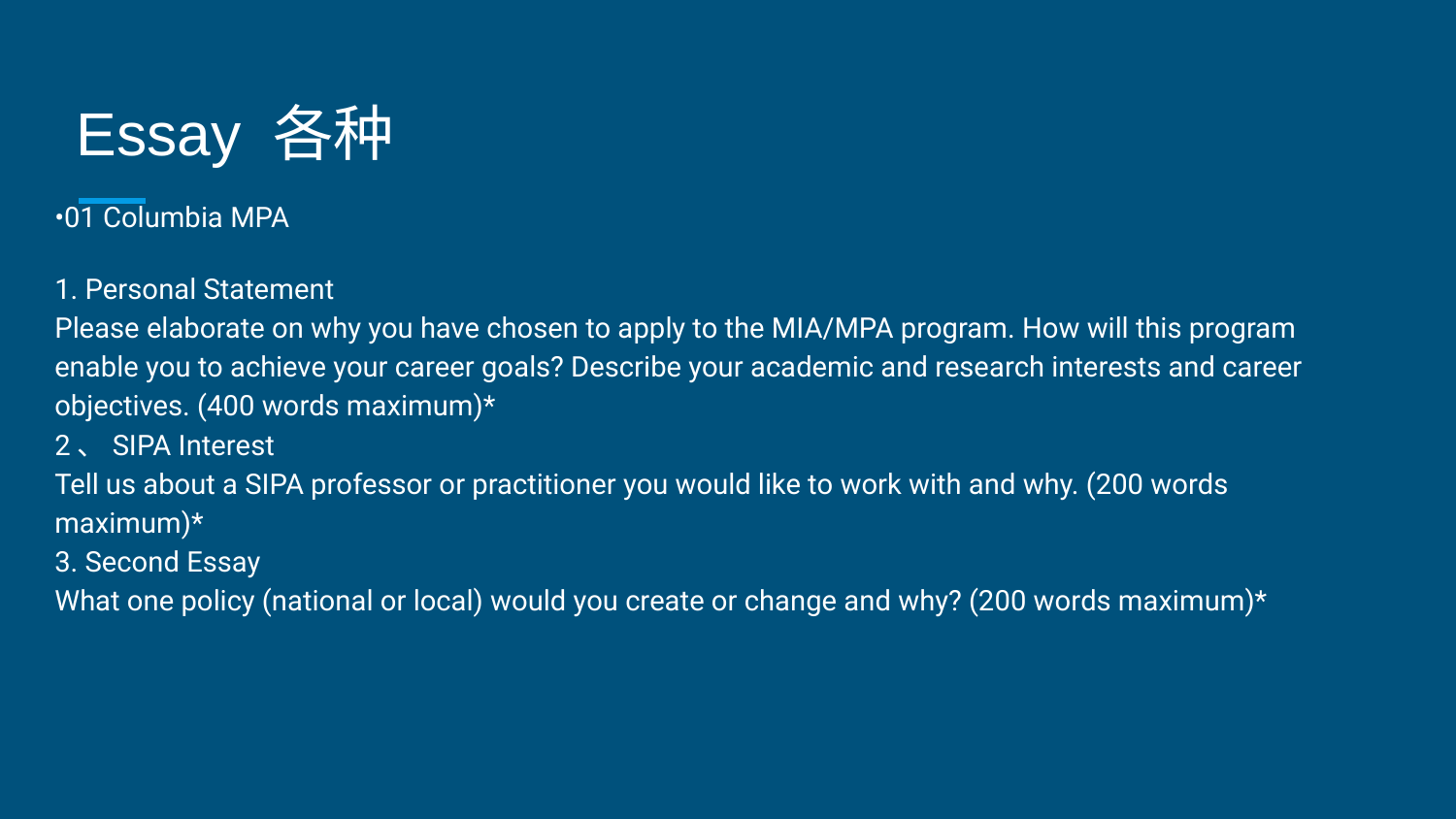

# Essay 各种
•01 Columbia MPA
1. Personal Statement
Please elaborate on why you have chosen to apply to the MIA/MPA program. How will this program enable you to achieve your career goals? Describe your academic and research interests and career objectives. (400 words maximum)*
2、SIPA Interest
Tell us about a SIPA professor or practitioner you would like to work with and why. (200 words maximum)*
3. Second Essay
What one policy (national or local) would you create or change and why? (200 words maximum)*